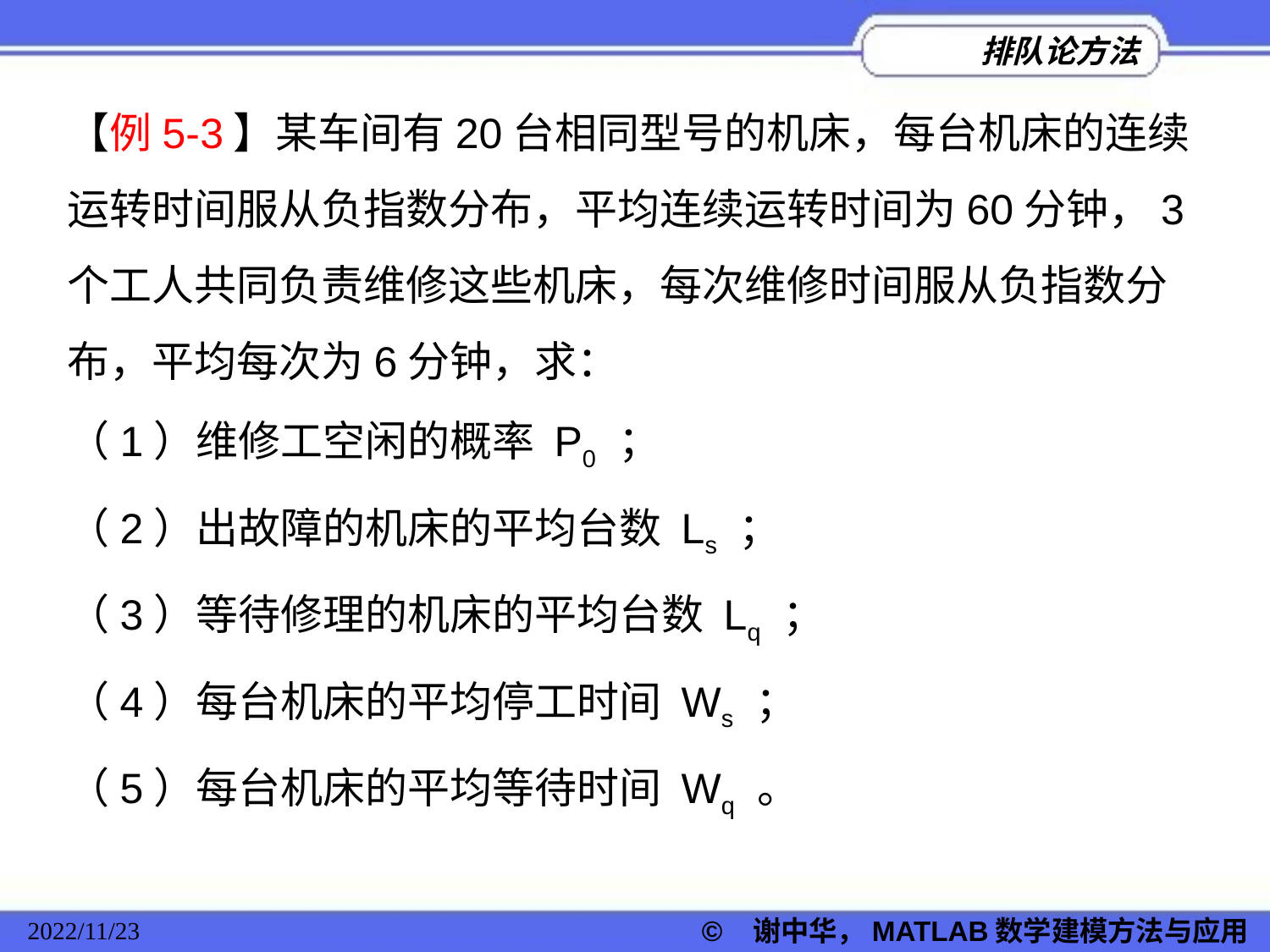

【例5-3】某车间有20台相同型号的机床，每台机床的连续运转时间服从负指数分布，平均连续运转时间为60分钟，3个工人共同负责维修这些机床，每次维修时间服从负指数分布，平均每次为6分钟，求：
（1）维修工空闲的概率 P0 ；
（2）出故障的机床的平均台数 Ls ；
（3）等待修理的机床的平均台数 Lq ；
（4）每台机床的平均停工时间 Ws ；
（5）每台机床的平均等待时间 Wq 。
2022/11/23
©   谢中华，MATLAB数学建模方法与应用